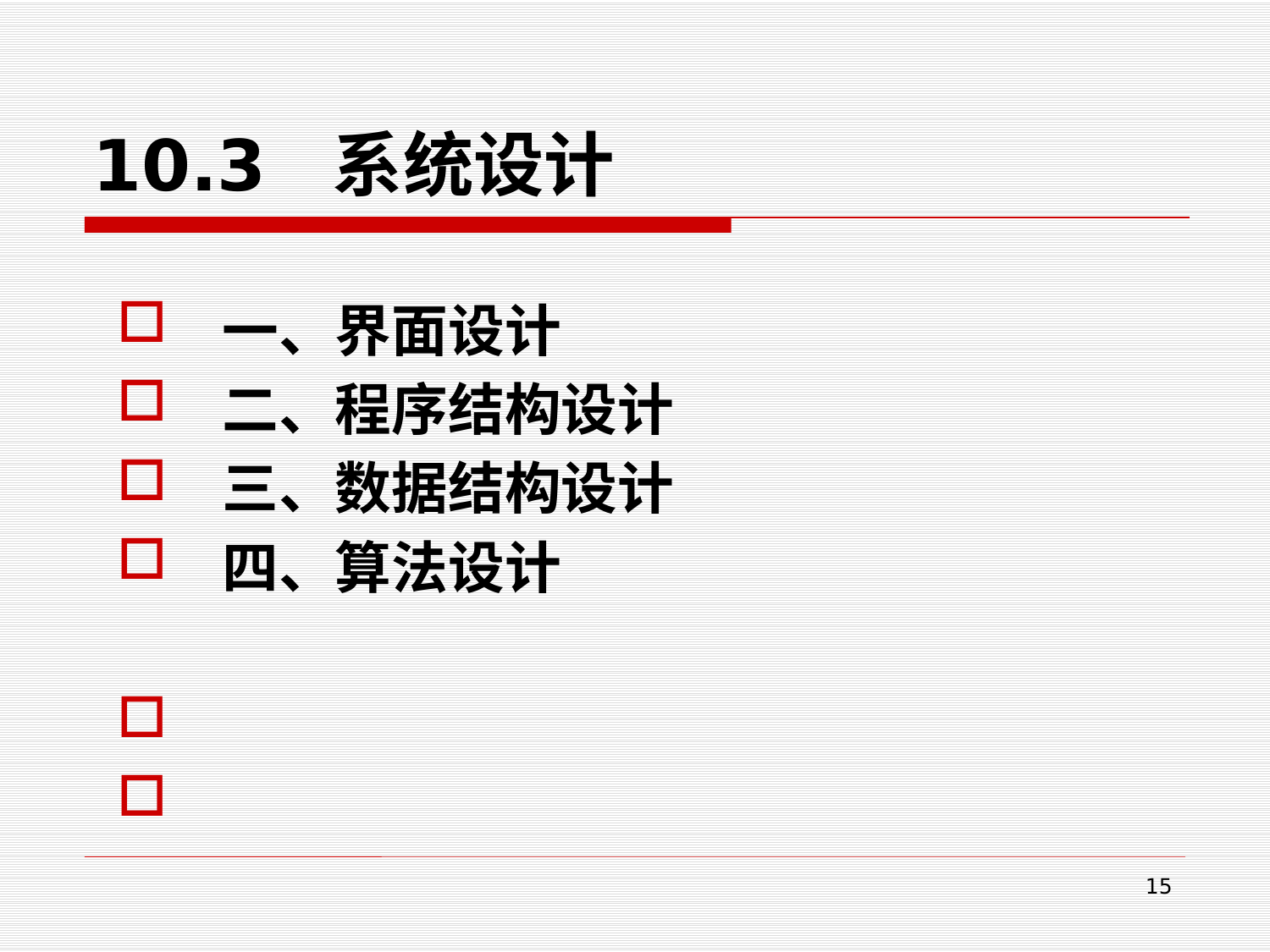

# 10.3  系统设计
  一、界面设计
  二、程序结构设计
  三、数据结构设计
  四、算法设计

15